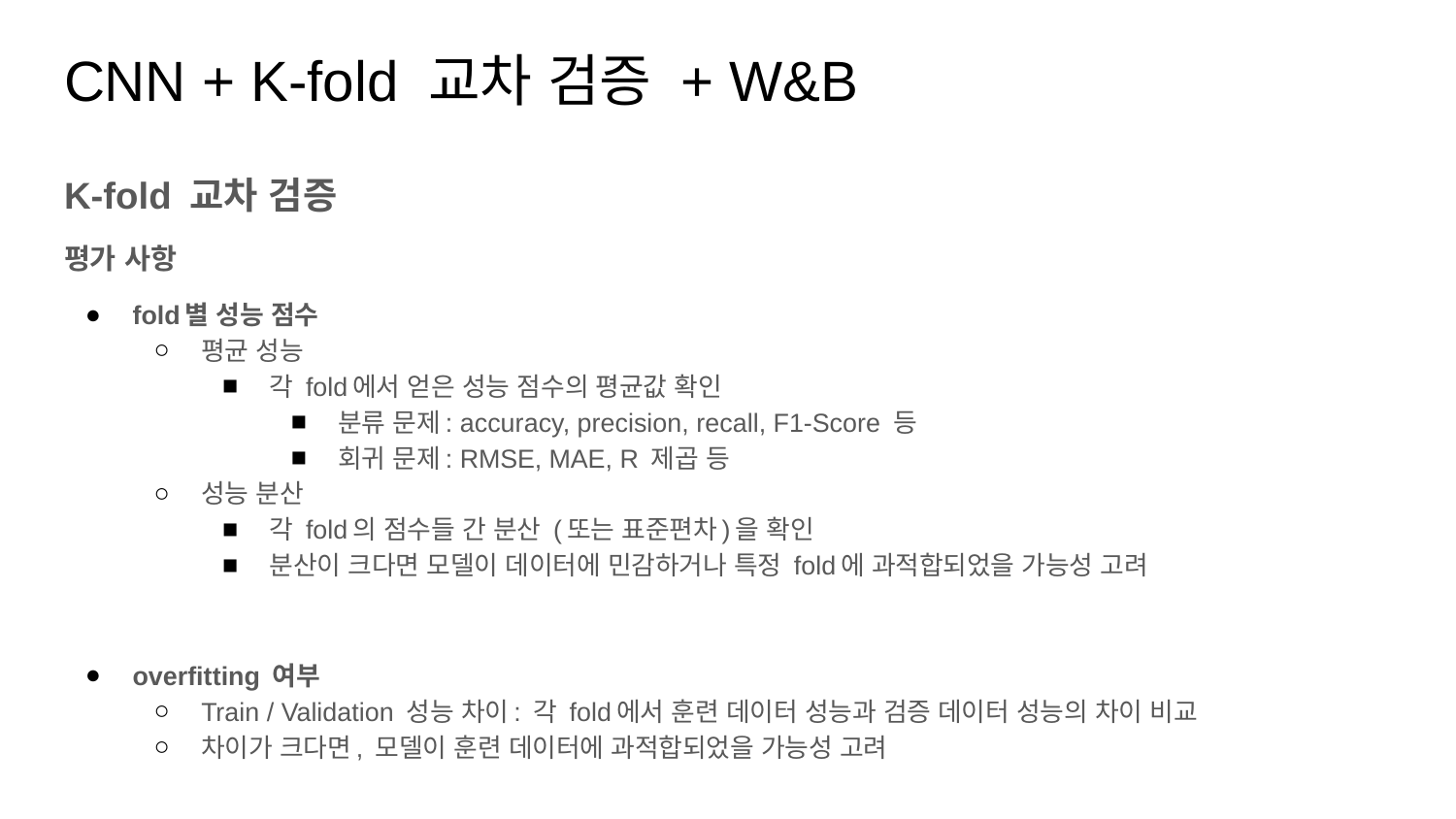

# CNN + K-fold 교차 검증 + W&B

K-fold 교차 검증
평가 사항
fold별 성능 점수
평균 성능
각 fold에서 얻은 성능 점수의 평균값 확인
분류 문제: accuracy, precision, recall, F1-Score 등
회귀 문제: RMSE, MAE, R 제곱 등
성능 분산
각 fold의 점수들 간 분산 (또는 표준편차)을 확인
분산이 크다면 모델이 데이터에 민감하거나 특정 fold에 과적합되었을 가능성 고려

overfitting 여부
Train / Validation 성능 차이: 각 fold에서 훈련 데이터 성능과 검증 데이터 성능의 차이 비교
차이가 크다면, 모델이 훈련 데이터에 과적합되었을 가능성 고려